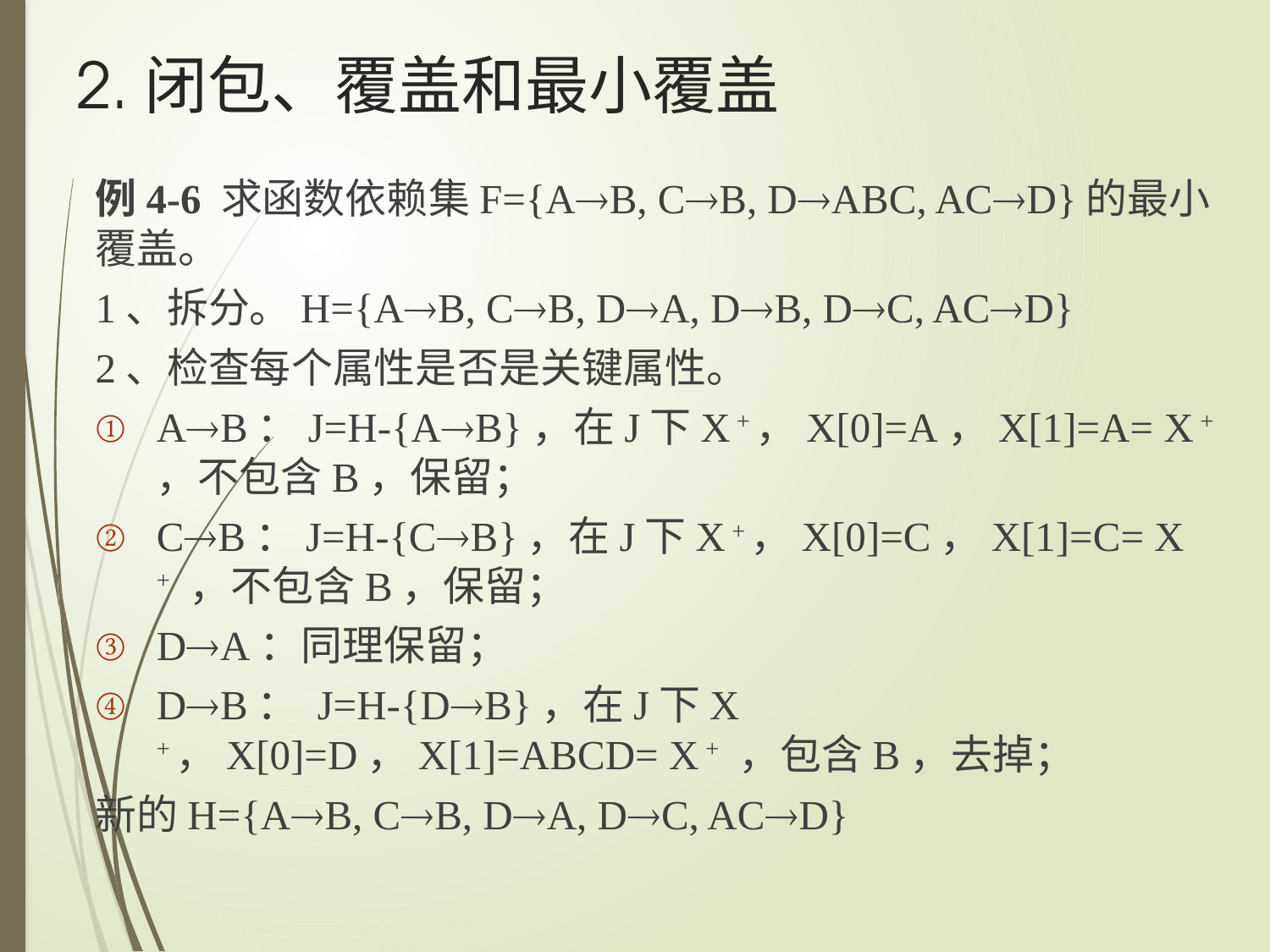

# 2.闭包、覆盖和最小覆盖
例4-6 求函数依赖集F={A→B, C→B, D→ABC, AC→D}的最小覆盖。
1、拆分。H={A→B, C→B, D→A, D→B, D→C, AC→D}
2、检查每个属性是否是关键属性。
A→B：J=H-{A→B}，在J下X +，X[0]=A，X[1]=A= X + ，不包含B，保留；
C→B：J=H-{C→B}，在J下X +，X[0]=C，X[1]=C= X + ，不包含B，保留；
D→A：同理保留；
D→B： J=H-{D→B}，在J下X +，X[0]=D，X[1]=ABCD= X + ，包含B，去掉；
新的H={A→B, C→B, D→A, D→C, AC→D}